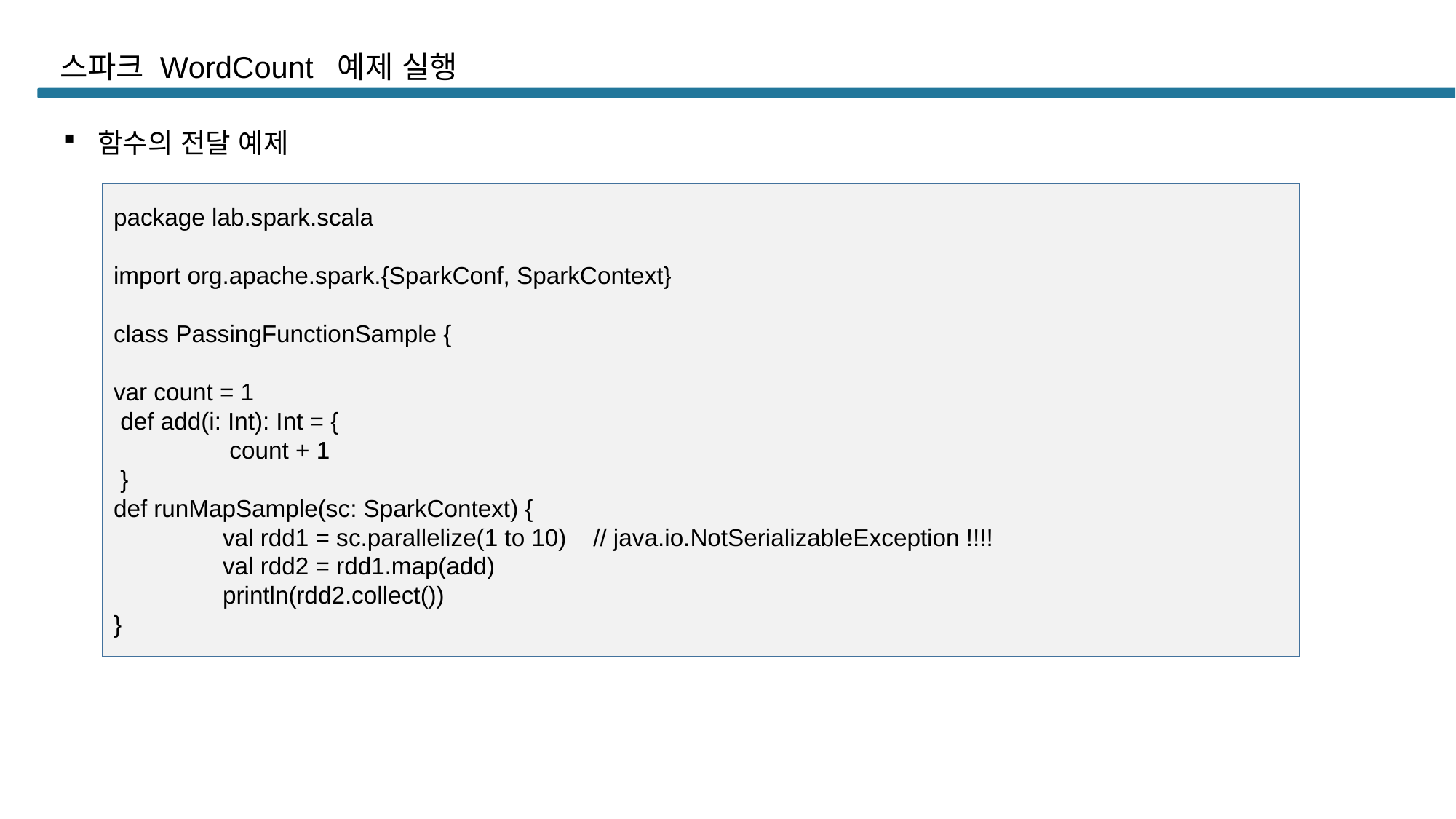

# 스파크 WordCount  예제 실행
함수의 전달 예제

package lab.spark.scala

import org.apache.spark.{SparkConf, SparkContext}

class PassingFunctionSample {

var count = 1
 def add(i: Int): Int = {
	 count + 1
 }
def runMapSample(sc: SparkContext) {
	val rdd1 = sc.parallelize(1 to 10)    // java.io.NotSerializableException !!!!
	val rdd2 = rdd1.map(add)
	println(rdd2.collect())
}